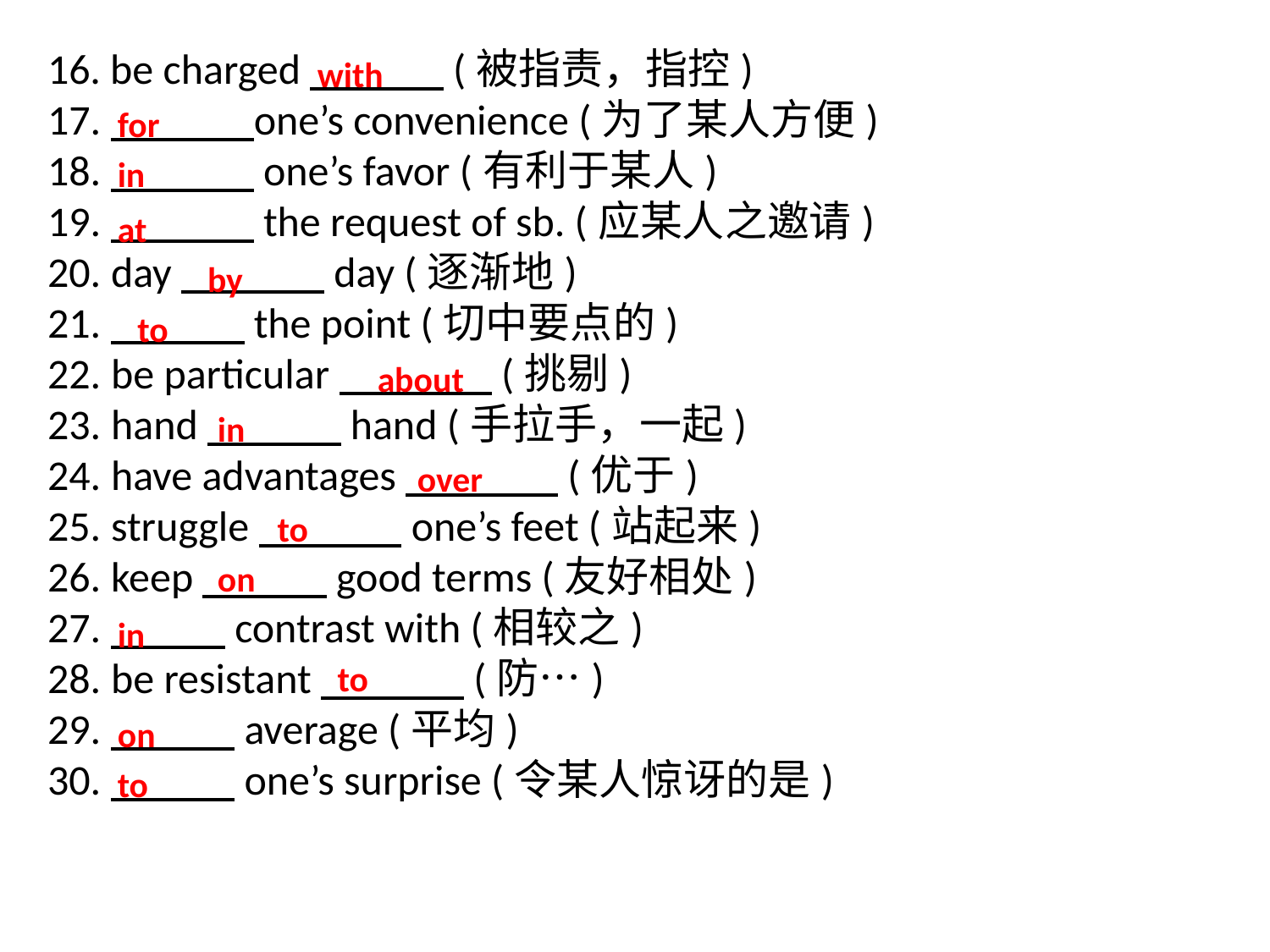

16. be charged                (被指责，指控)
               one’s convenience (为了某人方便)
                one’s favor (有利于某人)
                the request of sb. (应某人之邀请)
day                 day (逐渐地)
               the point (切中要点的)
be particular                  (挑剔)
hand                hand (手拉手，一起)
have advantages                  (优于)
struggle                 one’s feet (站起来)
keep               good terms (友好相处)
             contrast with (相较之)
be resistant                 (防…)
              average (平均)
              one’s surprise (令某人惊讶的是)
with
for
in
at
by
to
about
in
over
to
on
in
to
on
to